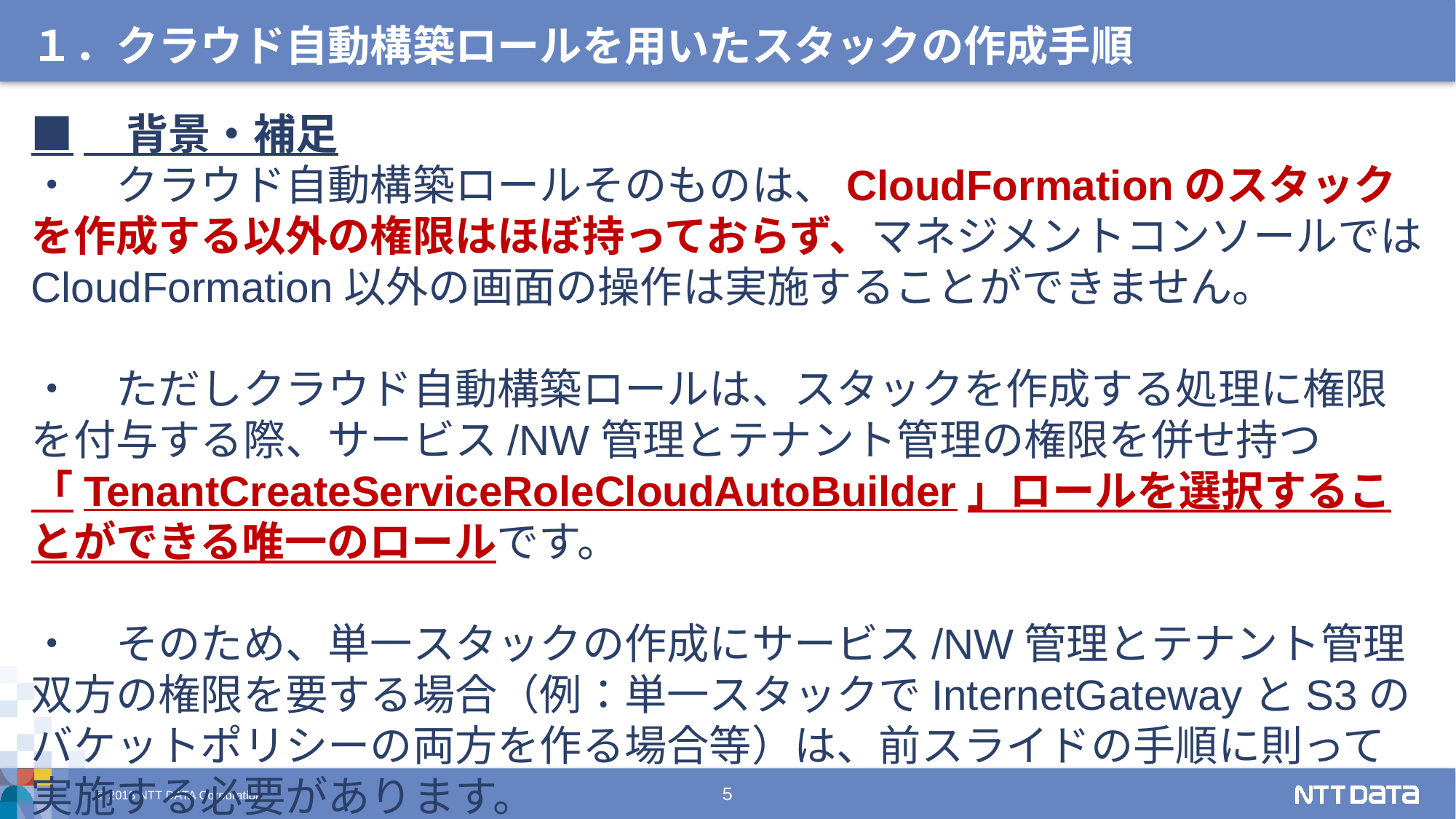

１．クラウド自動構築ロールを用いたスタックの作成手順
■　背景・補足
・　クラウド自動構築ロールそのものは、CloudFormationのスタックを作成する以外の権限はほぼ持っておらず、マネジメントコンソールではCloudFormation以外の画面の操作は実施することができません。

・　ただしクラウド自動構築ロールは、スタックを作成する処理に権限を付与する際、サービス/NW管理とテナント管理の権限を併せ持つ「TenantCreateServiceRoleCloudAutoBuilder」ロールを選択することができる唯一のロールです。

・　そのため、単一スタックの作成にサービス/NW管理とテナント管理双方の権限を要する場合（例：単一スタックでInternetGatewayとS3のバケットポリシーの両方を作る場合等）は、前スライドの手順に則って実施する必要があります。